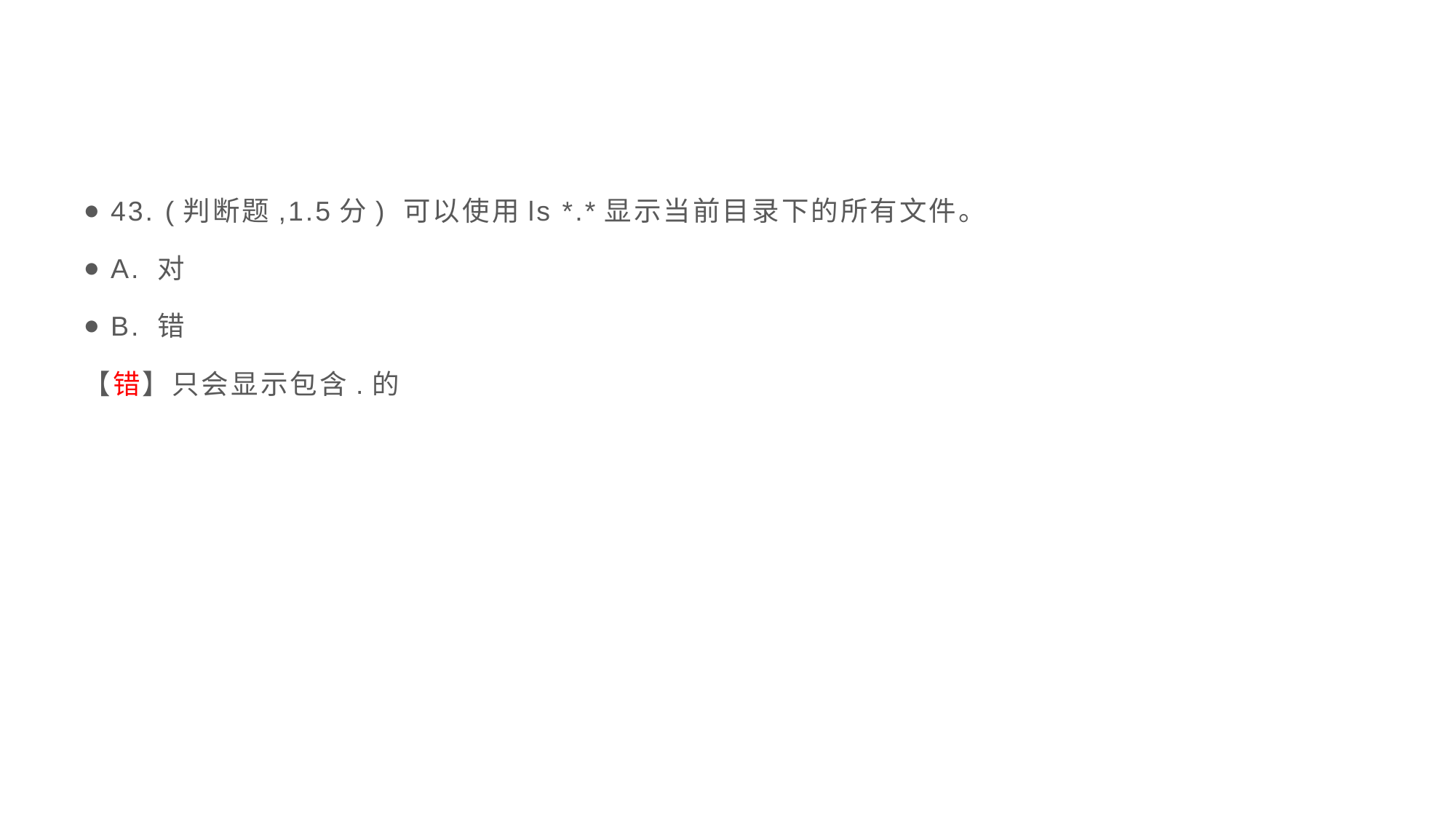

#
43. (判断题,1.5分) 可以使用ls *.*显示当前目录下的所有文件。
A. 对
B. 错
【错】只会显示包含.的